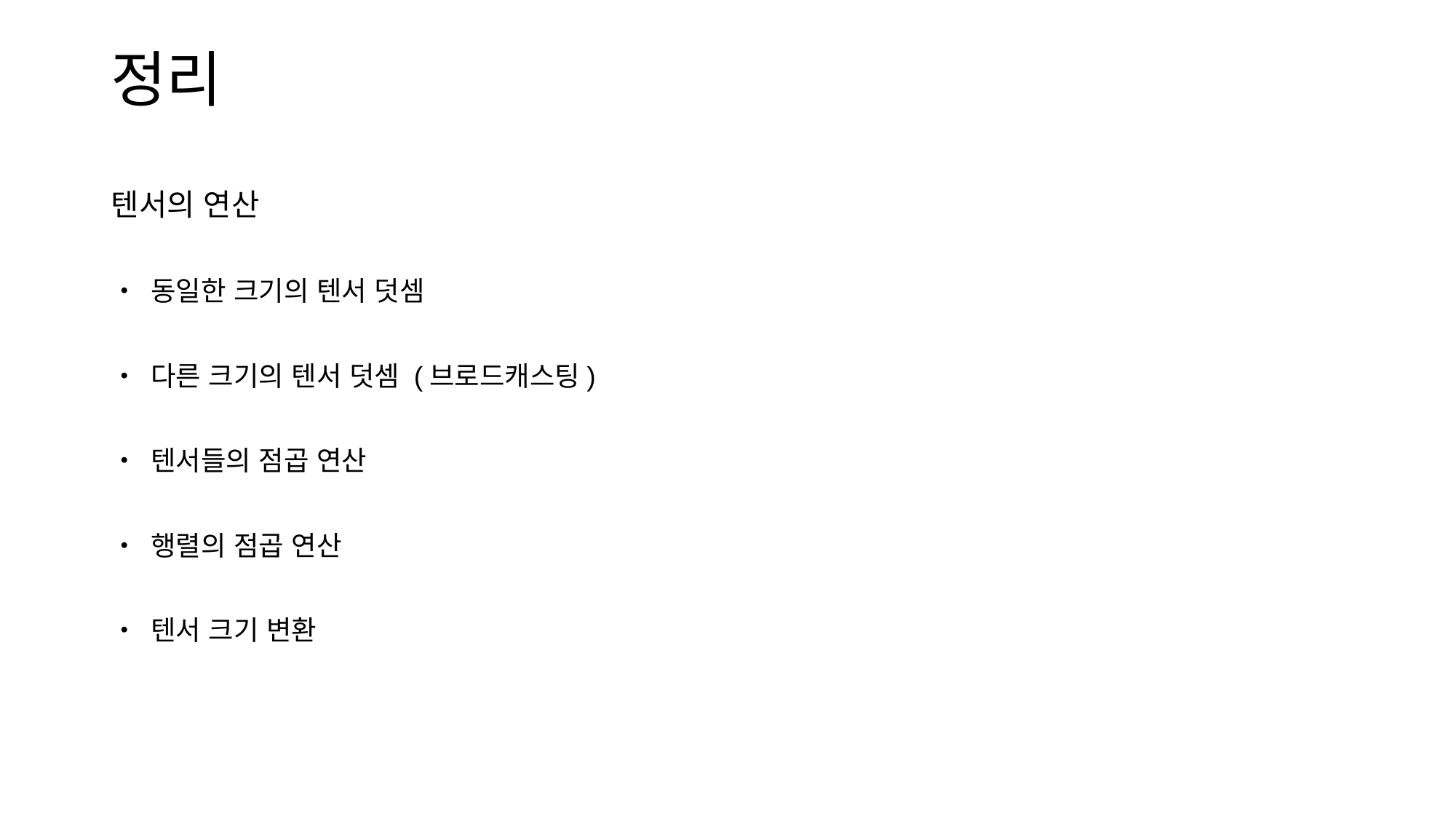

정리
텐서의 연산
• 동일한 크기의 텐서 덧셈
• 다른 크기의 텐서 덧셈 (브로드캐스팅)
• 텐서들의 점곱 연산
• 행렬의 점곱 연산
• 텐서 크기 변환